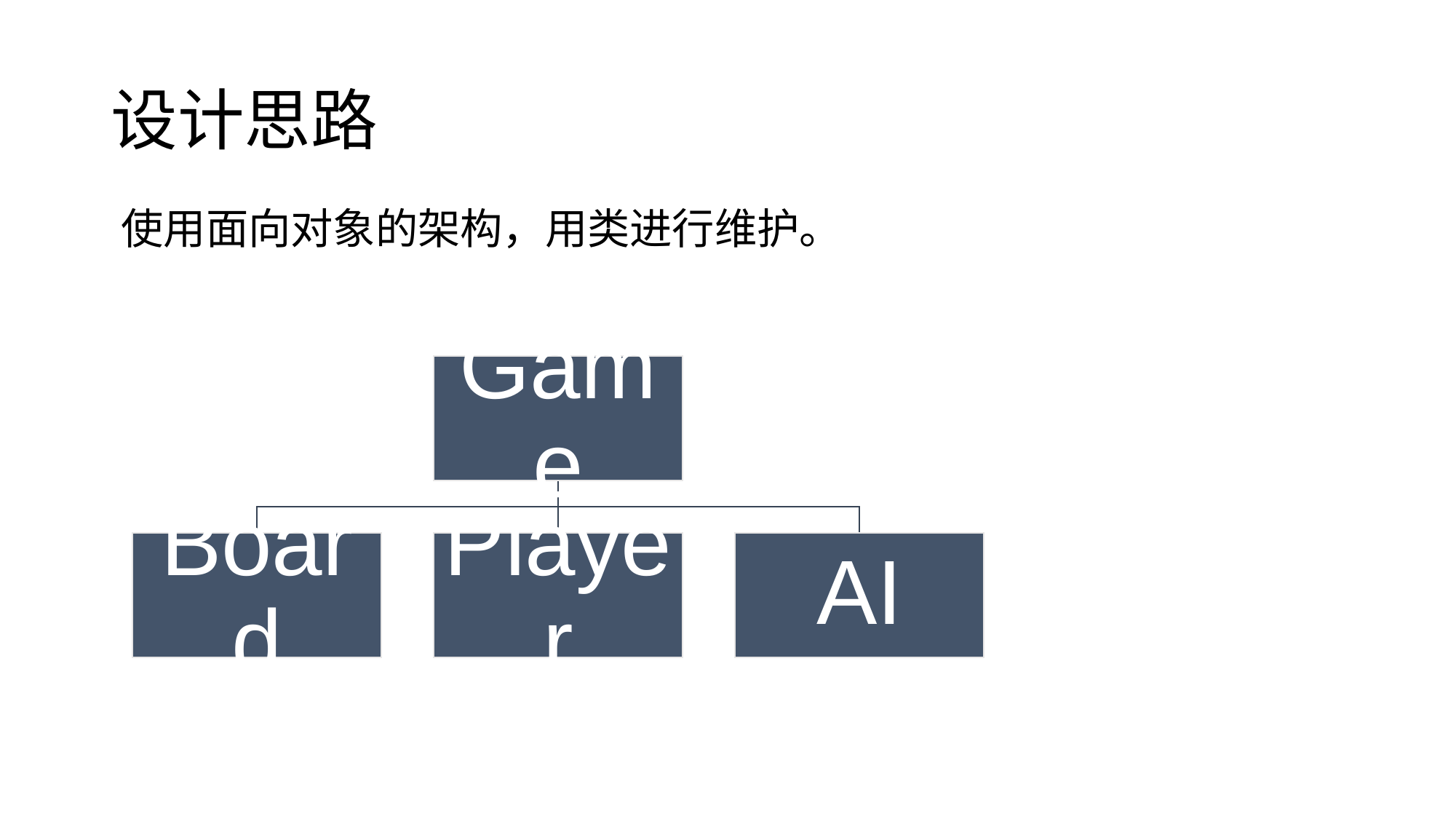

# 设计思路
使用面向对象的架构，用类进行维护。

Game
Board
Player
AI